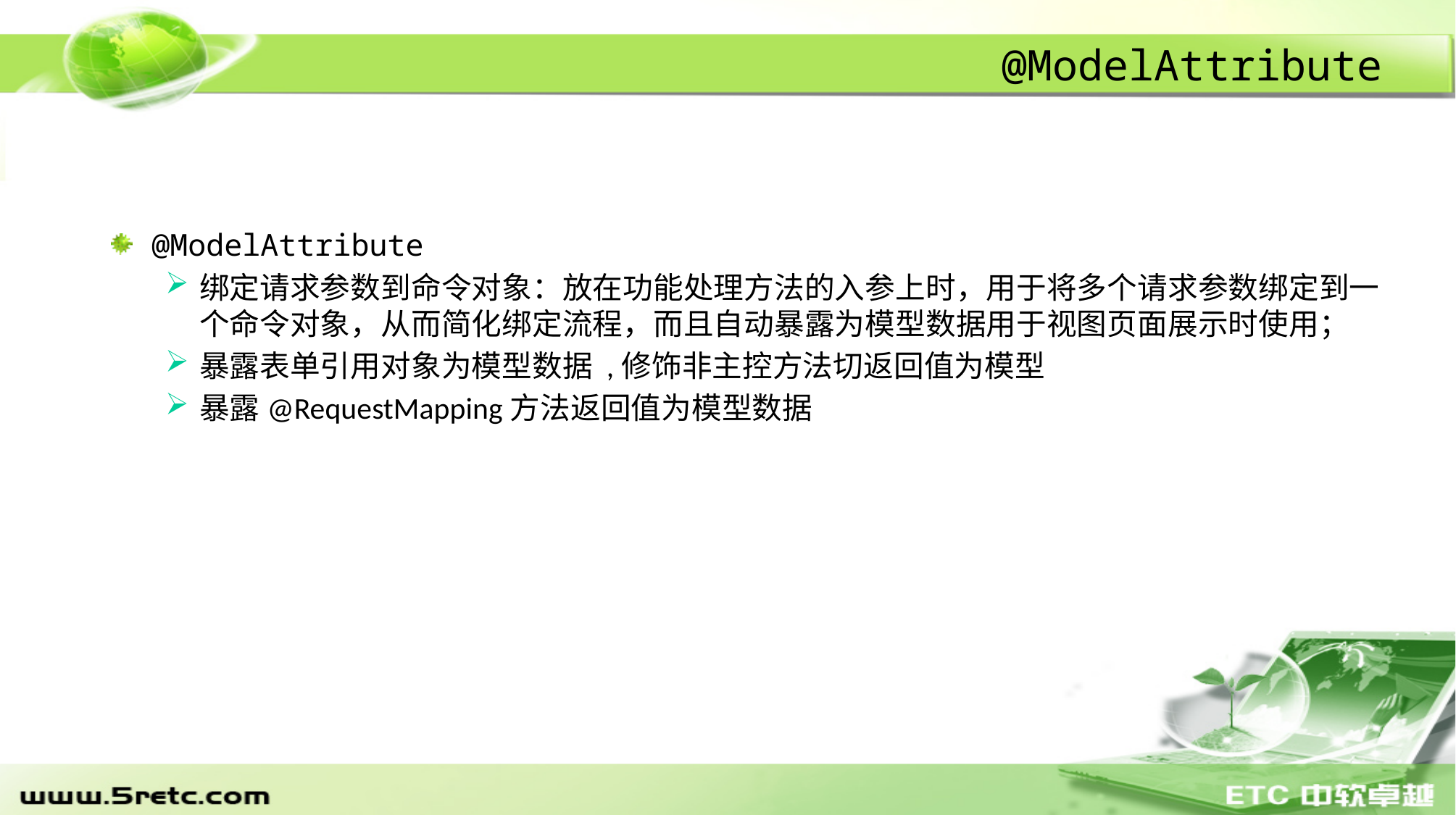

# @ModelAttribute
@ModelAttribute
绑定请求参数到命令对象：放在功能处理方法的入参上时，用于将多个请求参数绑定到一个命令对象，从而简化绑定流程，而且自动暴露为模型数据用于视图页面展示时使用；
暴露表单引用对象为模型数据 ,修饰非主控方法切返回值为模型
暴露@RequestMapping方法返回值为模型数据